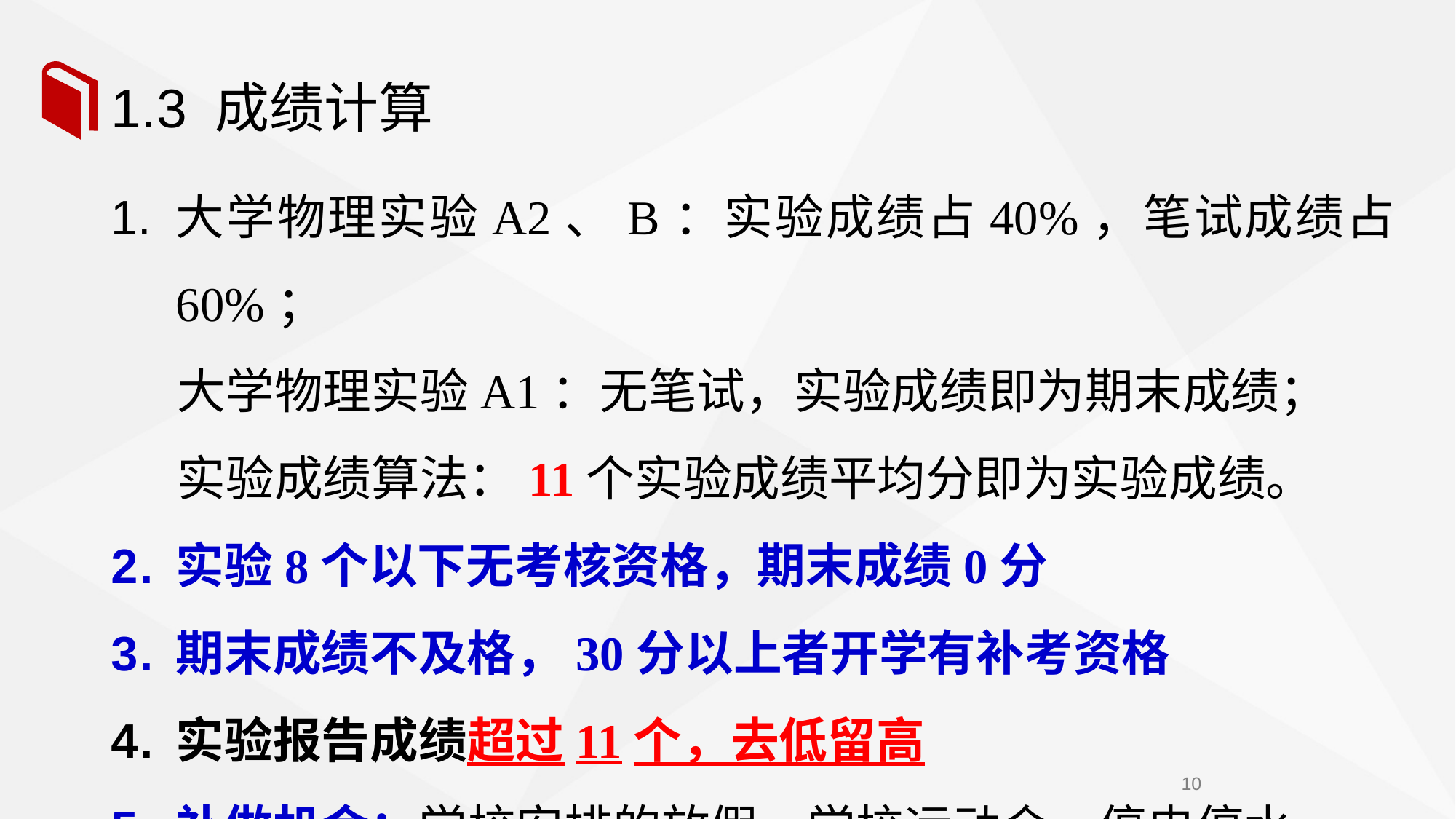

# 1.3 成绩计算
大学物理实验A2、B：实验成绩占40%，笔试成绩占60%；
     大学物理实验A1：无笔试，实验成绩即为期末成绩；
     实验成绩算法：11个实验成绩平均分即为实验成绩。
实验8个以下无考核资格，期末成绩0分
期末成绩不及格，30分以上者开学有补考资格
实验报告成绩超过11个，去低留高
补做机会：学校安排的放假、学校运动会、停电停水
10